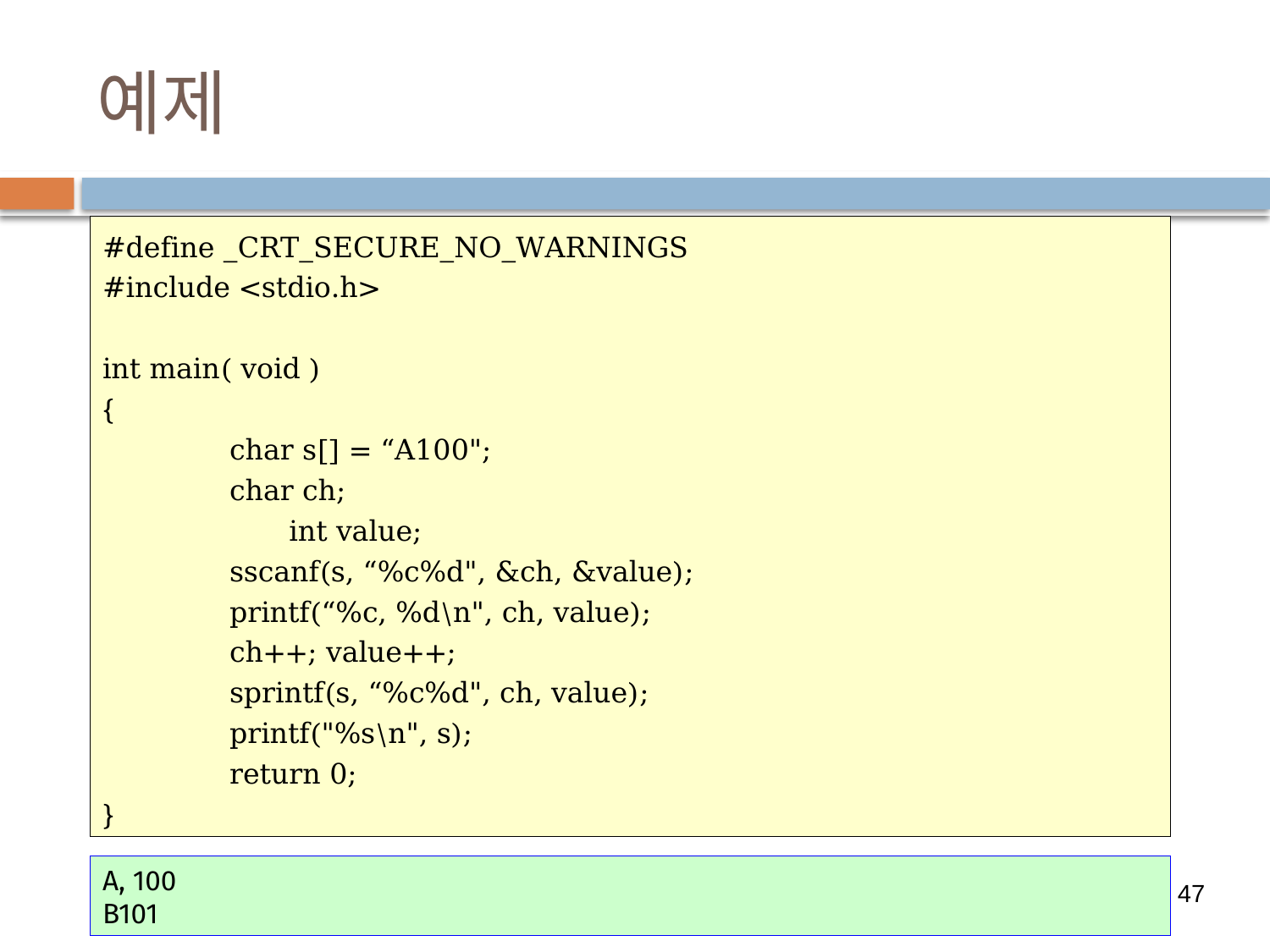

# 예제
#define _CRT_SECURE_NO_WARNINGS
#include <stdio.h>

int main( void )
{
	char s[] = “A100";
	char ch;
                     int value;
	sscanf(s, “%c%d", &ch, &value);
	printf(“%c, %d\n", ch, value);
	ch++; value++;
	sprintf(s, “%c%d", ch, value);
	printf("%s\n", s);
	return 0;
}
A, 100
B101
47